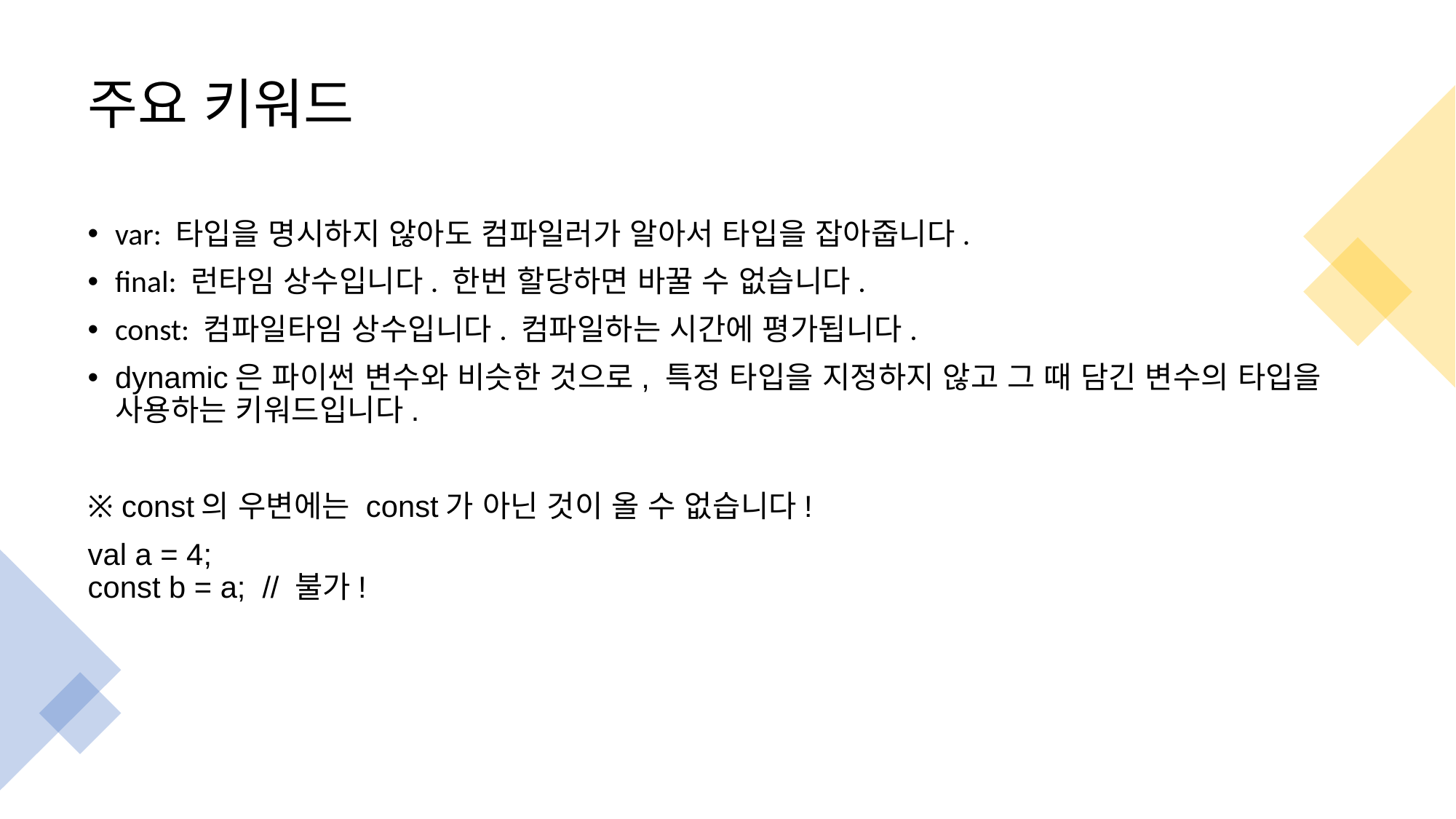

# 주요 키워드

var: 타입을 명시하지 않아도 컴파일러가 알아서 타입을 잡아줍니다.
final: 런타임 상수입니다. 한번 할당하면 바꿀 수 없습니다.
const: 컴파일타임 상수입니다. 컴파일하는 시간에 평가됩니다.
dynamic은 파이썬 변수와 비슷한 것으로, 특정 타입을 지정하지 않고 그 때 담긴 변수의 타입을 사용하는 키워드입니다.

※ const의 우변에는 const가 아닌 것이 올 수 없습니다!
val a = 4;
const b = a;  // 불가!